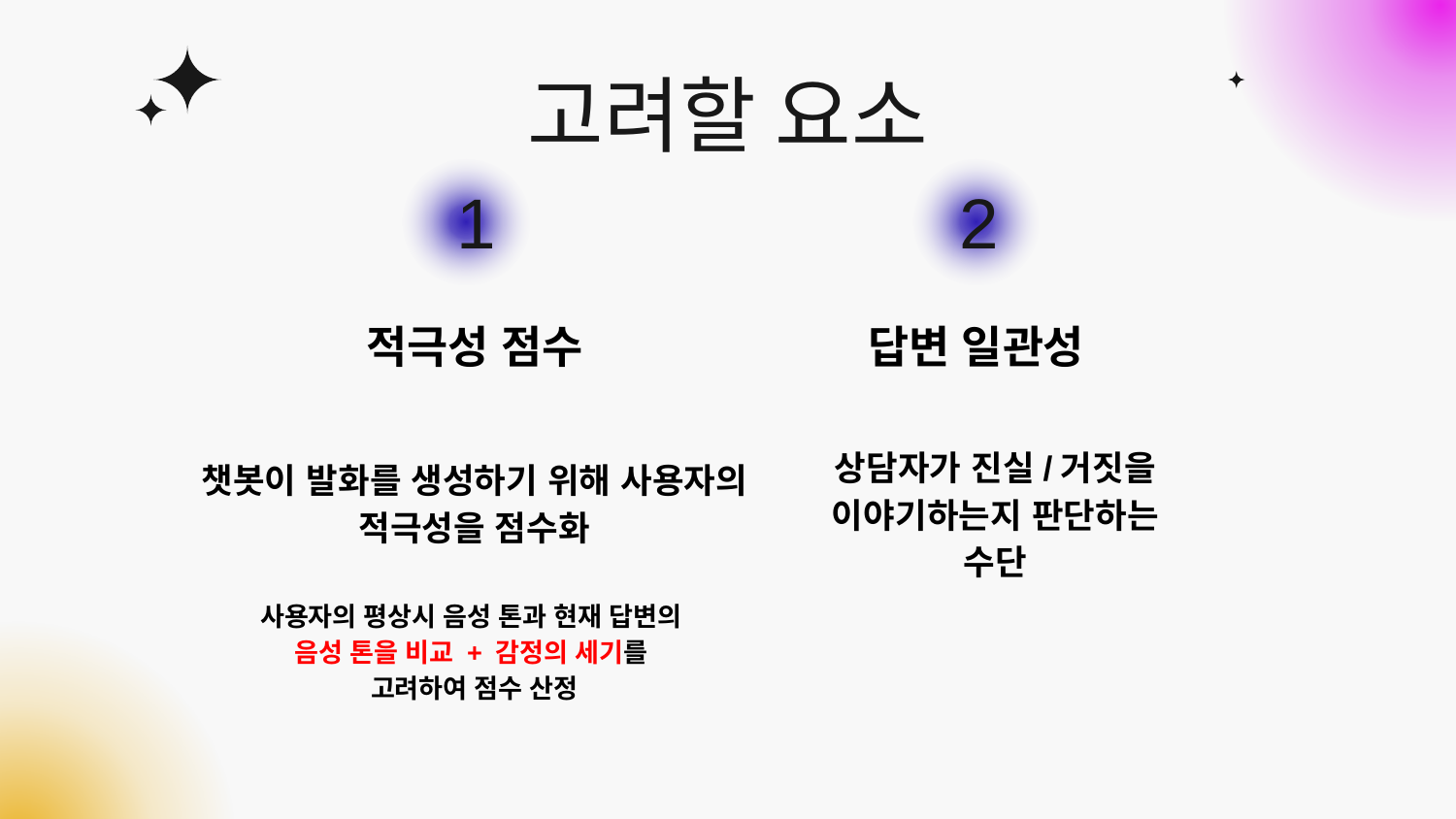

# 고려할 요소

1
2
적극성 점수
답변 일관성
상담자가 진실/거짓을 이야기하는지 판단하는 수단
챗봇이 발화를 생성하기 위해 사용자의 적극성을 점수화

사용자의 평상시 음성 톤과 현재 답변의
음성 톤을 비교 + 감정의 세기를
고려하여 점수 산정